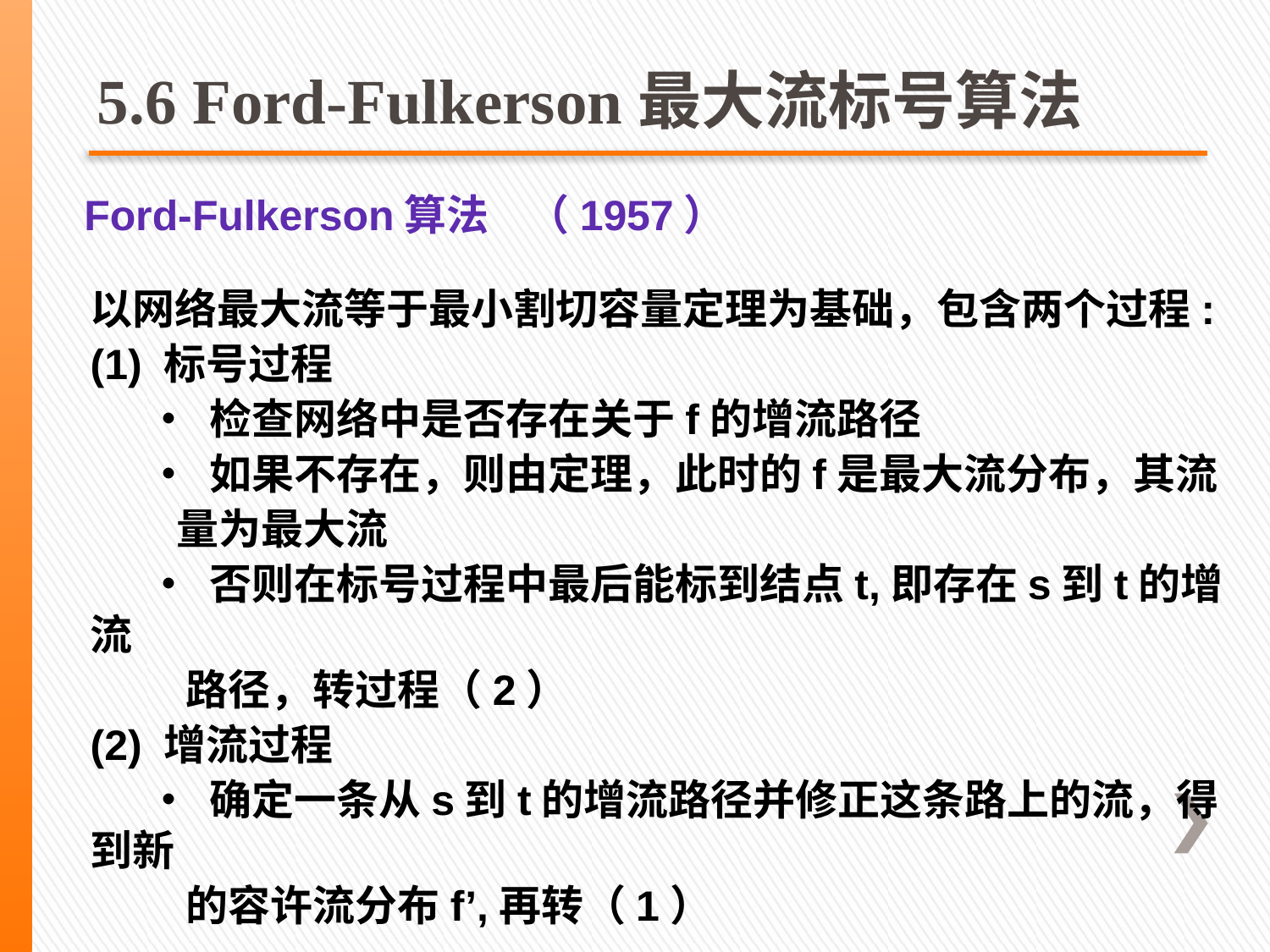

# 5.6 Ford-Fulkerson最大流标号算法
Ford-Fulkerson算法    （1957）
以网络最大流等于最小割切容量定理为基础，包含两个过程:
(1) 标号过程
      • 检查网络中是否存在关于f的增流路径
      • 如果不存在，则由定理，此时的f是最大流分布，其流
        量为最大流
      • 否则在标号过程中最后能标到结点t,即存在s到t的增流
         路径，转过程（2）
(2) 增流过程
      • 确定一条从s到t的增流路径并修正这条路上的流，得到新
         的容许流分布f’,再转（1）